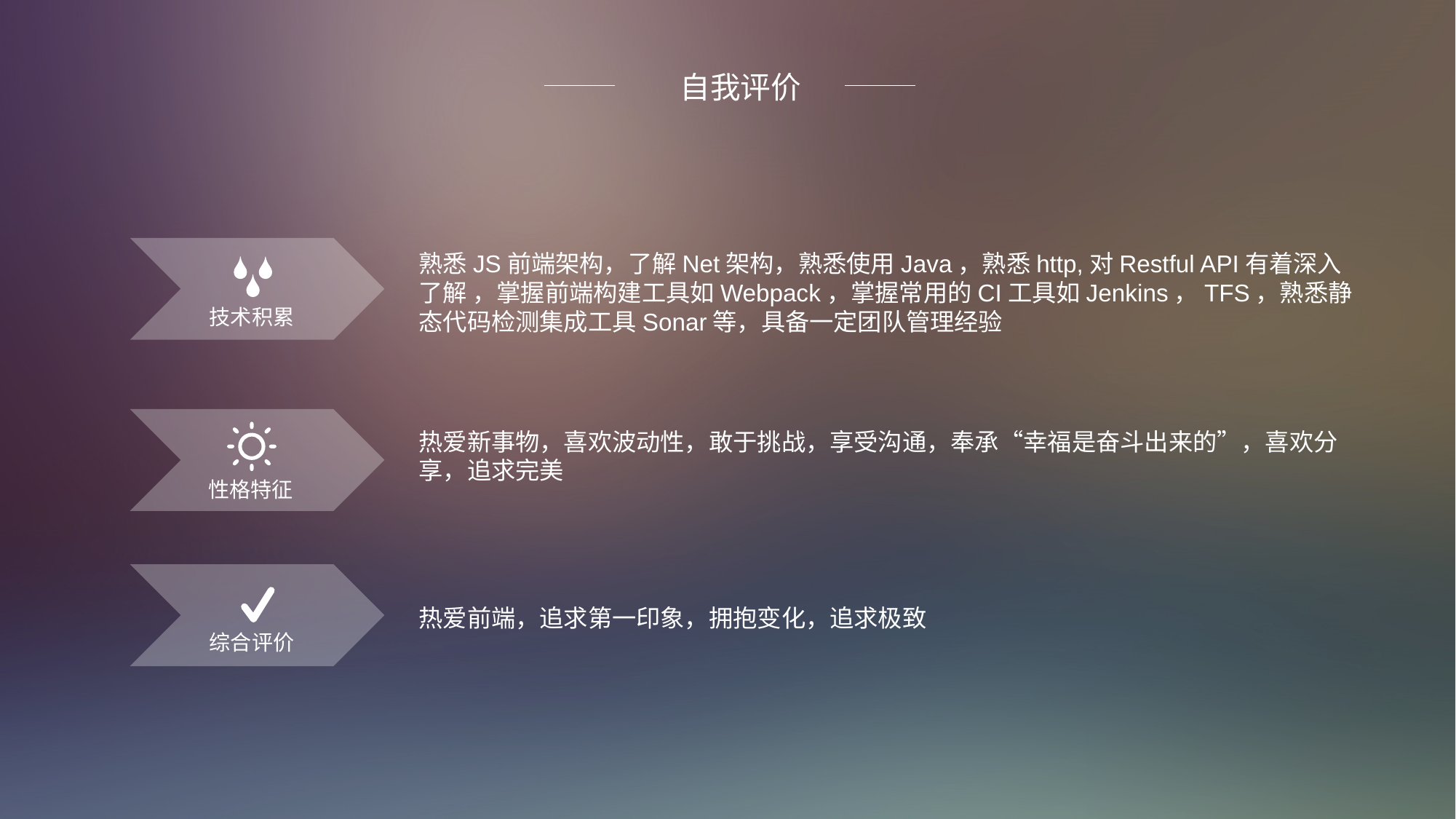

自我评价

熟悉JS前端架构，了解Net架构，熟悉使用Java，熟悉http,对Restful API有着深入了解 ，掌握前端构建工具如Webpack，掌握常用的CI工具如Jenkins，TFS，熟悉静态代码检测集成工具Sonar等，具备一定团队管理经验

技术积累

热爱新事物，喜欢波动性，敢于挑战，享受沟通，奉承“幸福是奋斗出来的”，喜欢分享，追求完美

性格特征

热爱前端，追求第一印象，拥抱变化，追求极致
综合评价